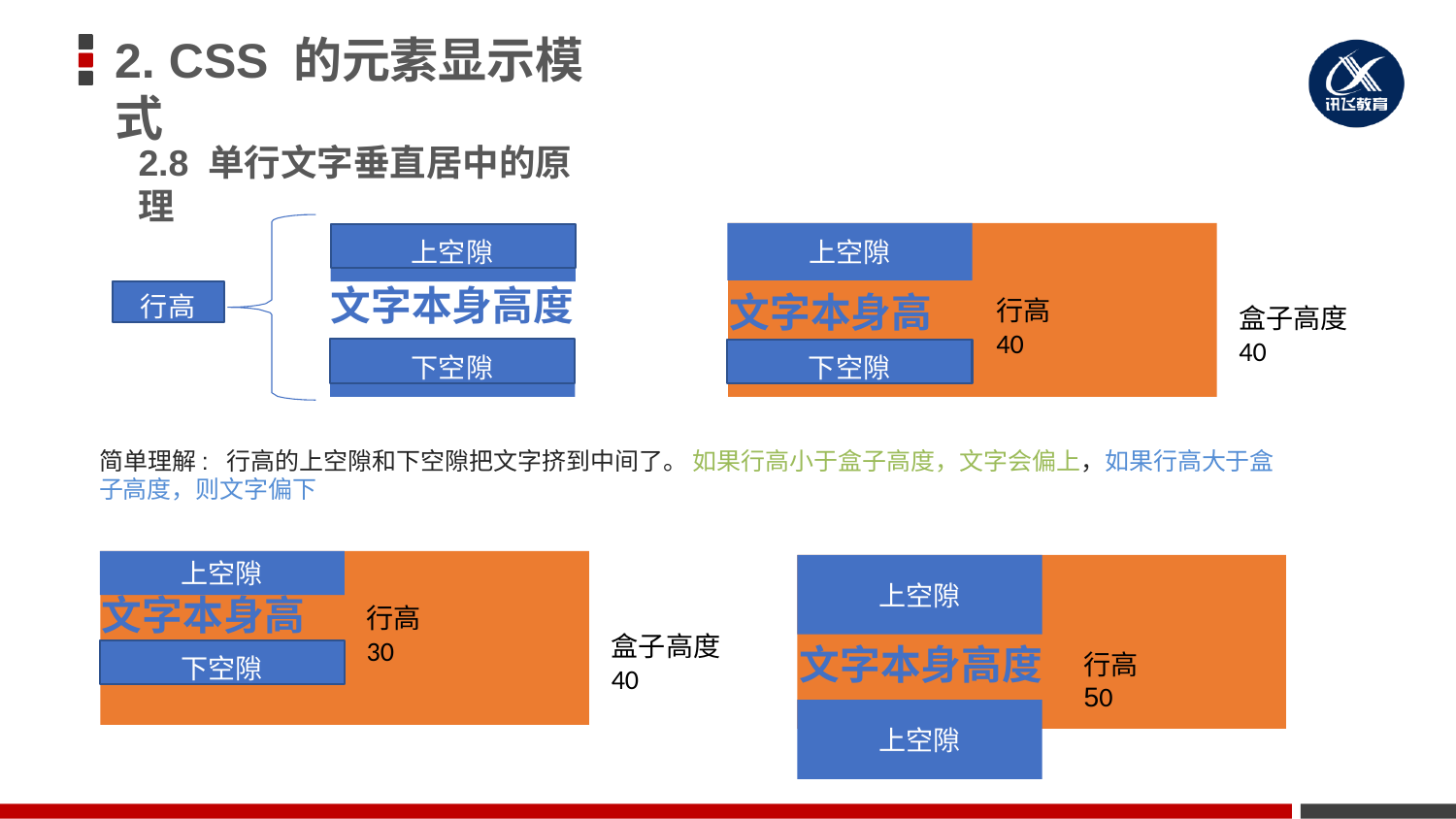

# 2. CSS 的元素显示模式
2.8 单行文字垂直居中的原理

上空隙
文字本身高度
行高

下空隙

上空隙
文字本身高度
下空隙
行高40
盒子高度40
简单理解: 行高的上空隙和下空隙把文字挤到中间了。如果行高小于盒子高度，文字会偏上，如果行高大于盒子高度，则文字偏下

上空隙
文字本身高度
下空隙
行高30

上空隙
文字本身高度
行高50
上空隙
盒子高度40